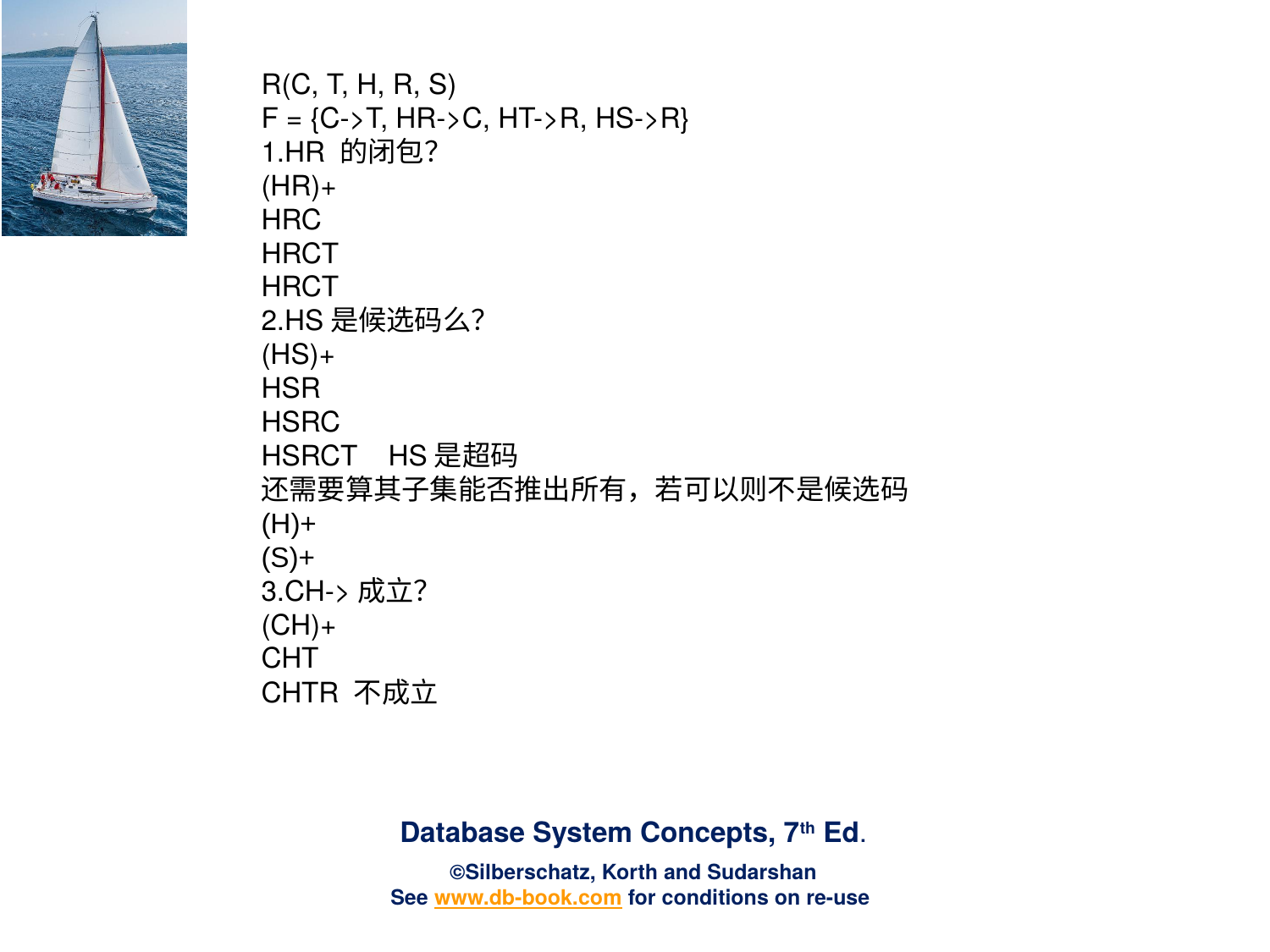

R(C, T, H, R, S)
F = {C->T, HR->C, HT->R, HS->R}
1.HR 的闭包？
(HR)+
HRC
HRCT
HRCT
2.HS是候选码么？
(HS)+
HSR
HSRC
HSRCT	HS是超码
还需要算其子集能否推出所有，若可以则不是候选码
(H)+
(S)+
3.CH->成立？
(CH)+
CHT
CHTR 不成立